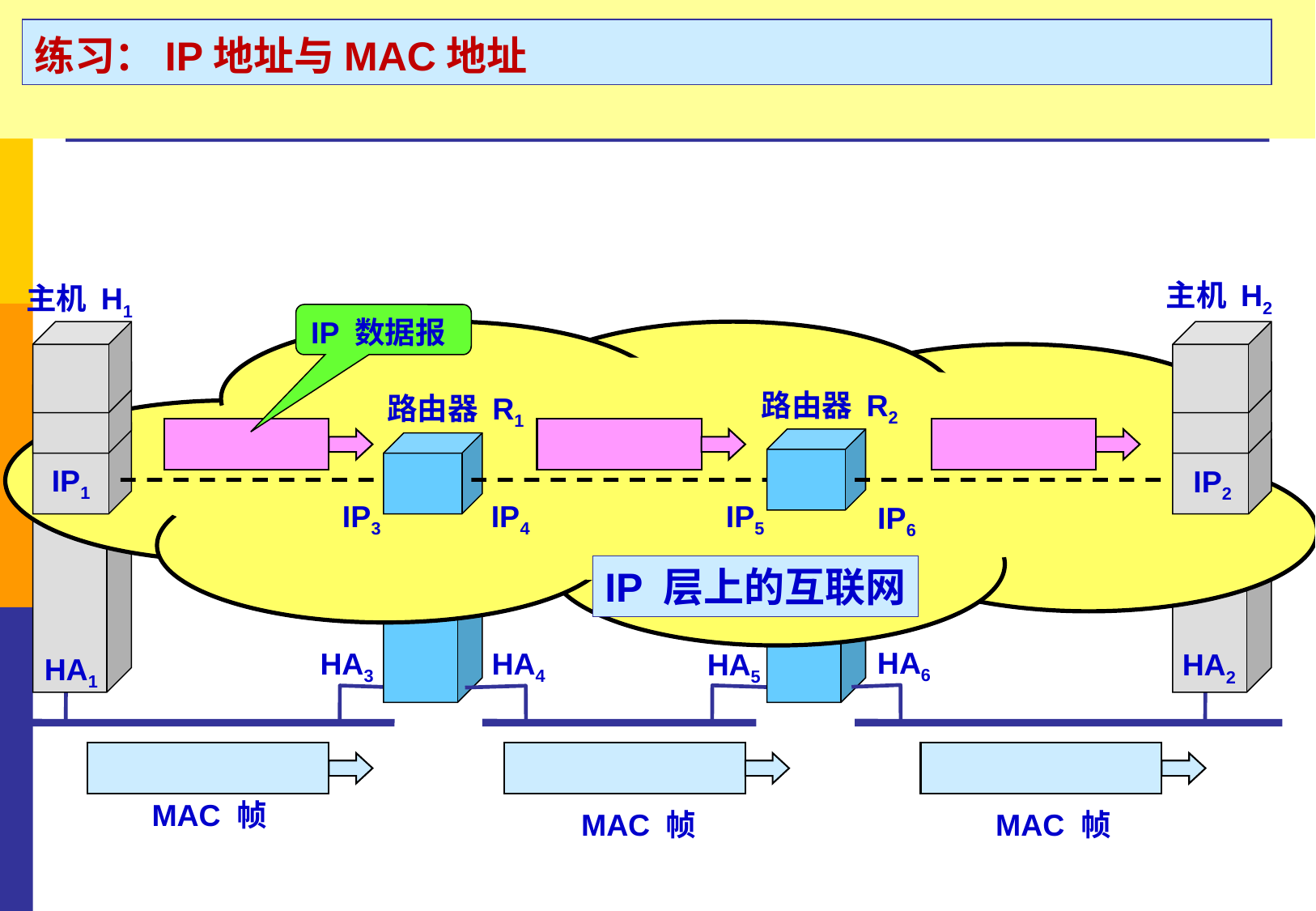

练习：IP地址与MAC地址
主机 H2
主机 H1

路由器 R2
路由器 R1

IP1
IP2

IP3
IP4
IP5
IP6
IP 层上的互联网
HA6
HA3
HA4
HA5
HA2
HA1

MAC 帧
MAC 帧
MAC 帧

IP 数据报